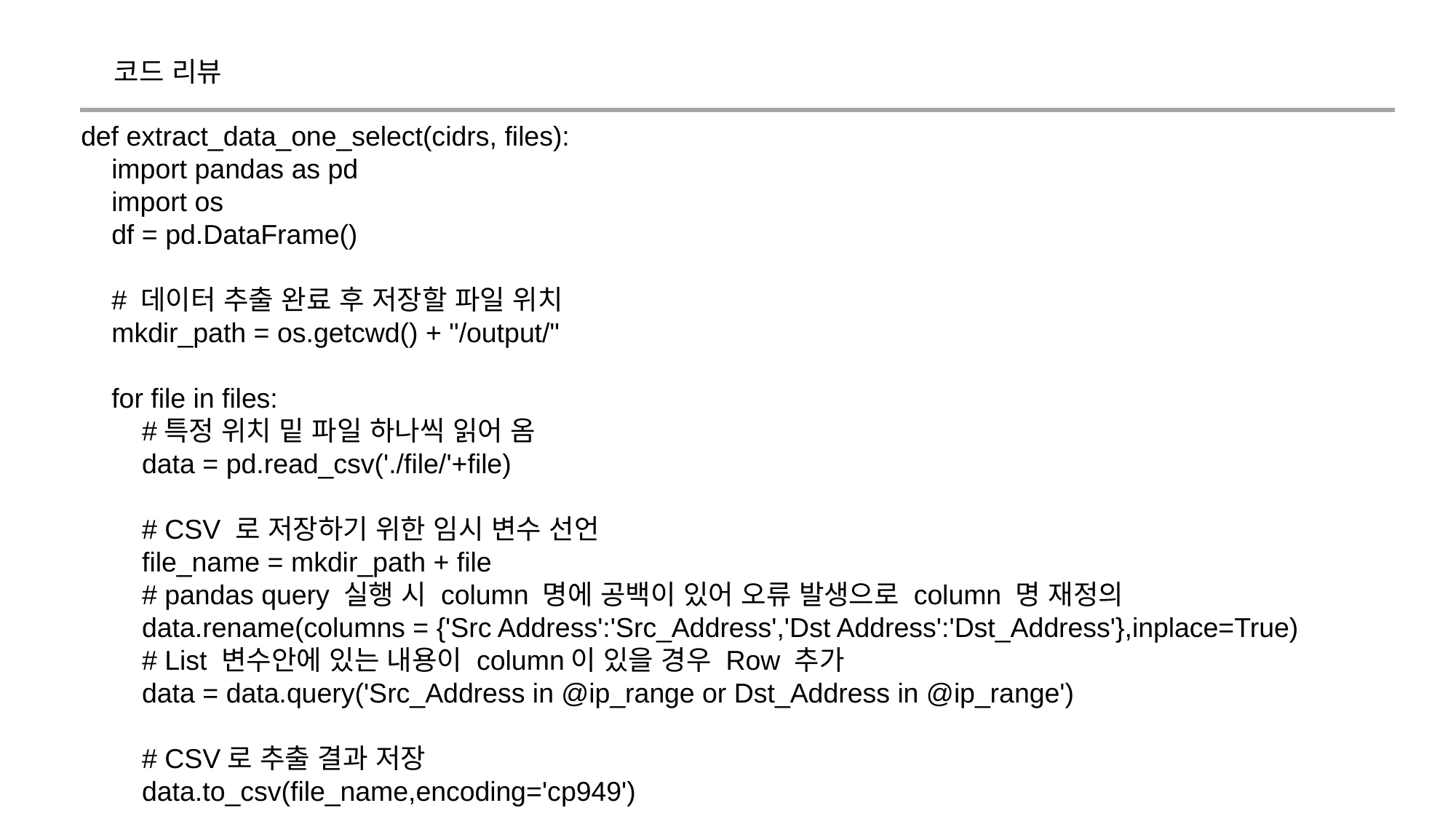

코드 리뷰
def extract_data_one_select(cidrs, files):
    import pandas as pd
    import os
    df = pd.DataFrame()

    # 데이터 추출 완료 후 저장할 파일 위치
    mkdir_path = os.getcwd() + "/output/"

    for file in files:
        #특정 위치 밑 파일 하나씩 읽어 옴
        data = pd.read_csv('./file/'+file)

        # CSV 로 저장하기 위한 임시 변수 선언
        file_name = mkdir_path + file
        # pandas query 실행 시 column 명에 공백이 있어 오류 발생으로 column 명 재정의
        data.rename(columns = {'Src Address':'Src_Address','Dst Address':'Dst_Address'},inplace=True)
        # List 변수안에 있는 내용이 column이 있을 경우 Row 추가
        data = data.query('Src_Address in @ip_range or Dst_Address in @ip_range')

        # CSV로 추출 결과 저장
        data.to_csv(file_name,encoding='cp949')